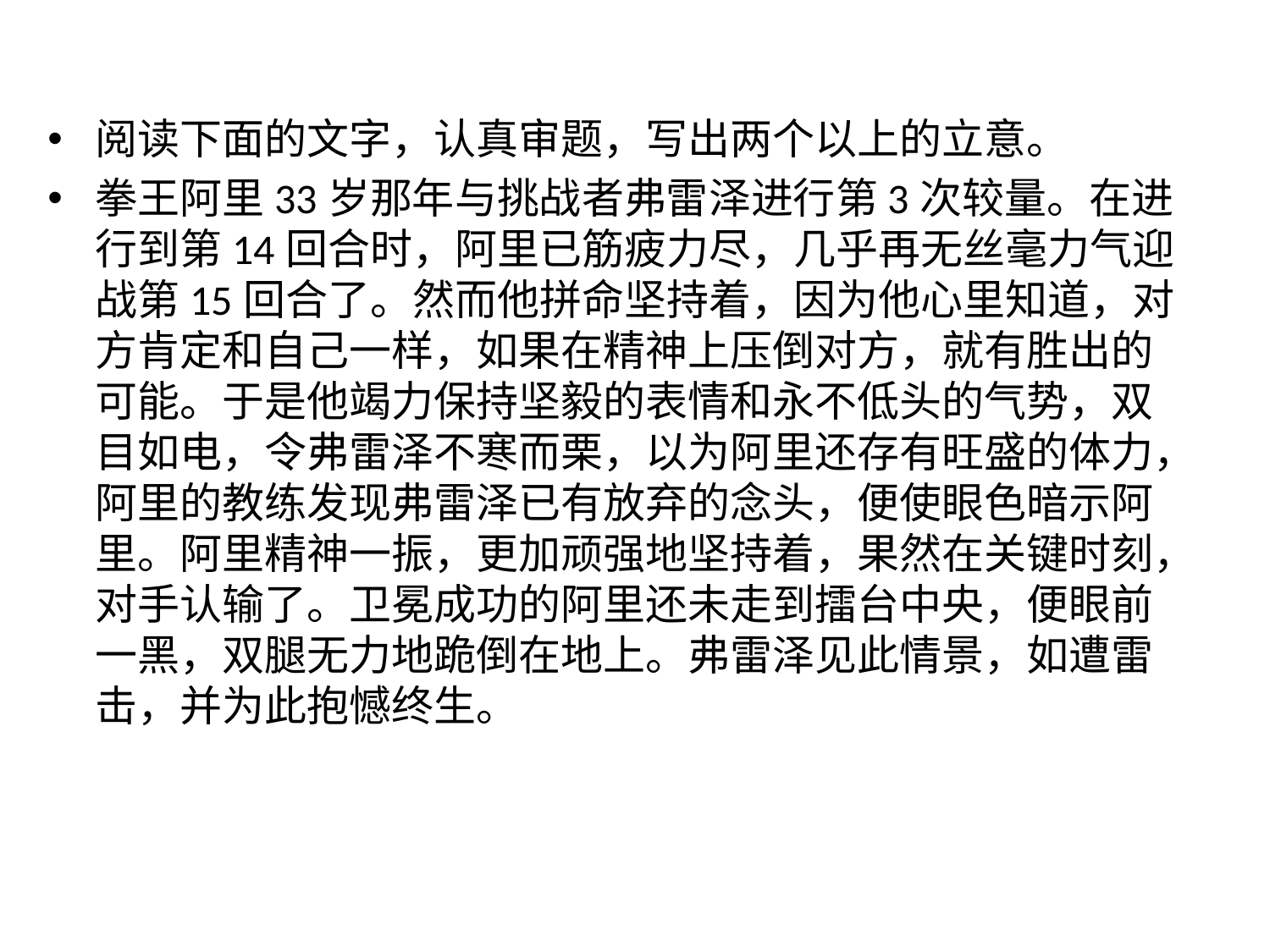

#
阅读下面的文字，认真审题，写出两个以上的立意。
拳王阿里33岁那年与挑战者弗雷泽进行第3次较量。在进行到第14回合时，阿里已筋疲力尽，几乎再无丝毫力气迎战第15回合了。然而他拼命坚持着，因为他心里知道，对方肯定和自己一样，如果在精神上压倒对方，就有胜出的可能。于是他竭力保持坚毅的表情和永不低头的气势，双目如电，令弗雷泽不寒而栗，以为阿里还存有旺盛的体力，阿里的教练发现弗雷泽已有放弃的念头，便使眼色暗示阿里。阿里精神一振，更加顽强地坚持着，果然在关键时刻，对手认输了。卫冕成功的阿里还未走到擂台中央，便眼前一黑，双腿无力地跪倒在地上。弗雷泽见此情景，如遭雷击，并为此抱憾终生。